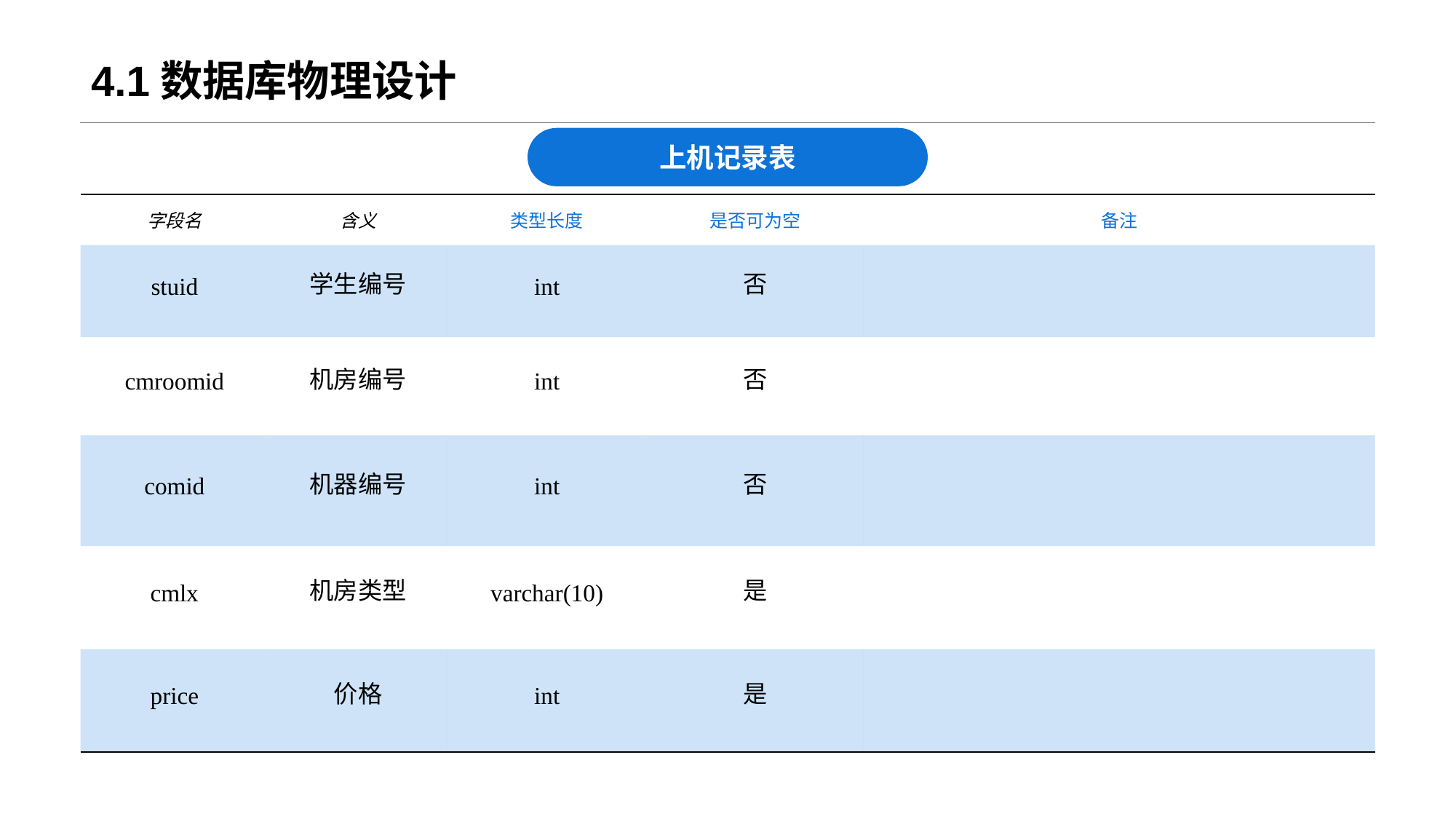

# 4.1数据库物理设计
上机记录表
| 字段名 | 含义 | 类型长度 | 是否可为空 | 备注 |
| --- | --- | --- | --- | --- |
| stuid | 学生编号 | int | 否 |  |
| cmroomid | 机房编号 | int | 否 |  |
| comid | 机器编号 | int | 否 |  |
| cmlx | 机房类型 | varchar(10) | 是 |  |
| price | 价格 | int | 是 |  |